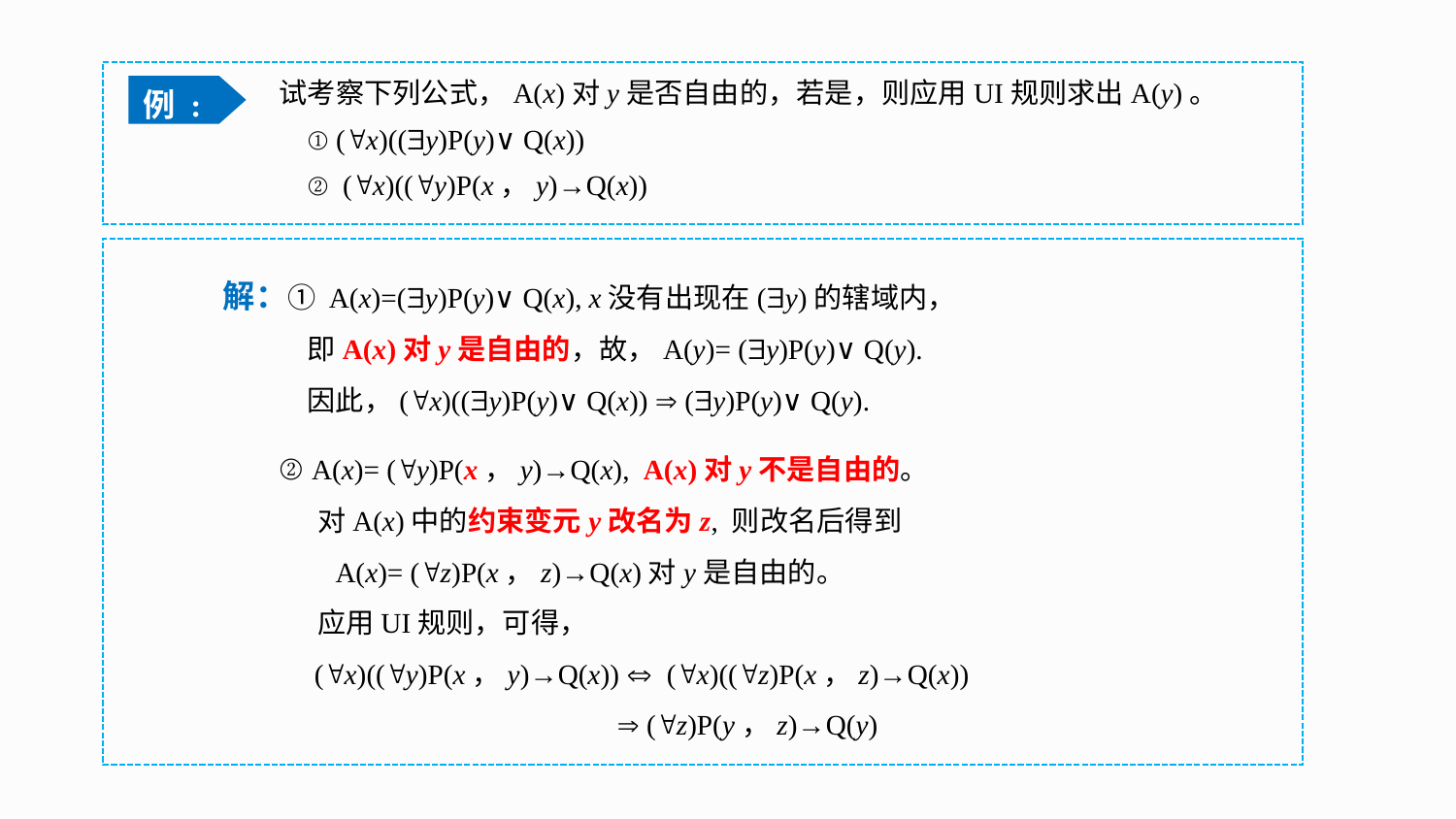

试考察下列公式，A(x)对y是否自由的，若是，则应用UI规则求出A(y)。
    ① (∀x)((∃y)P(y)∨Q(x))
    ② (∀x)((∀y)P(x，y)→Q(x))
例 :

   解：① A(x)=(∃y)P(y)∨Q(x), x没有出现在(∃y)的辖域内，
                 即A(x)对y是自由的，故，A(y)= (∃y)P(y)∨Q(y).
                 因此，(∀x)((∃y)P(y)∨Q(x)) ⇒ (∃y)P(y)∨Q(y).
② A(x)= (∀y)P(x，y)→Q(x),  A(x)对y不是自由的。
     对A(x)中的约束变元y改名为z, 则改名后得到
        A(x)= (∀z)P(x，z)→Q(x)对y是自由的。
     应用UI规则，可得，
     (∀x)((∀y)P(x，y)→Q(x)) ⇔  (∀x)((∀z)P(x，z)→Q(x))
                                                ⇒ (∀z)P(y，z)→Q(y)